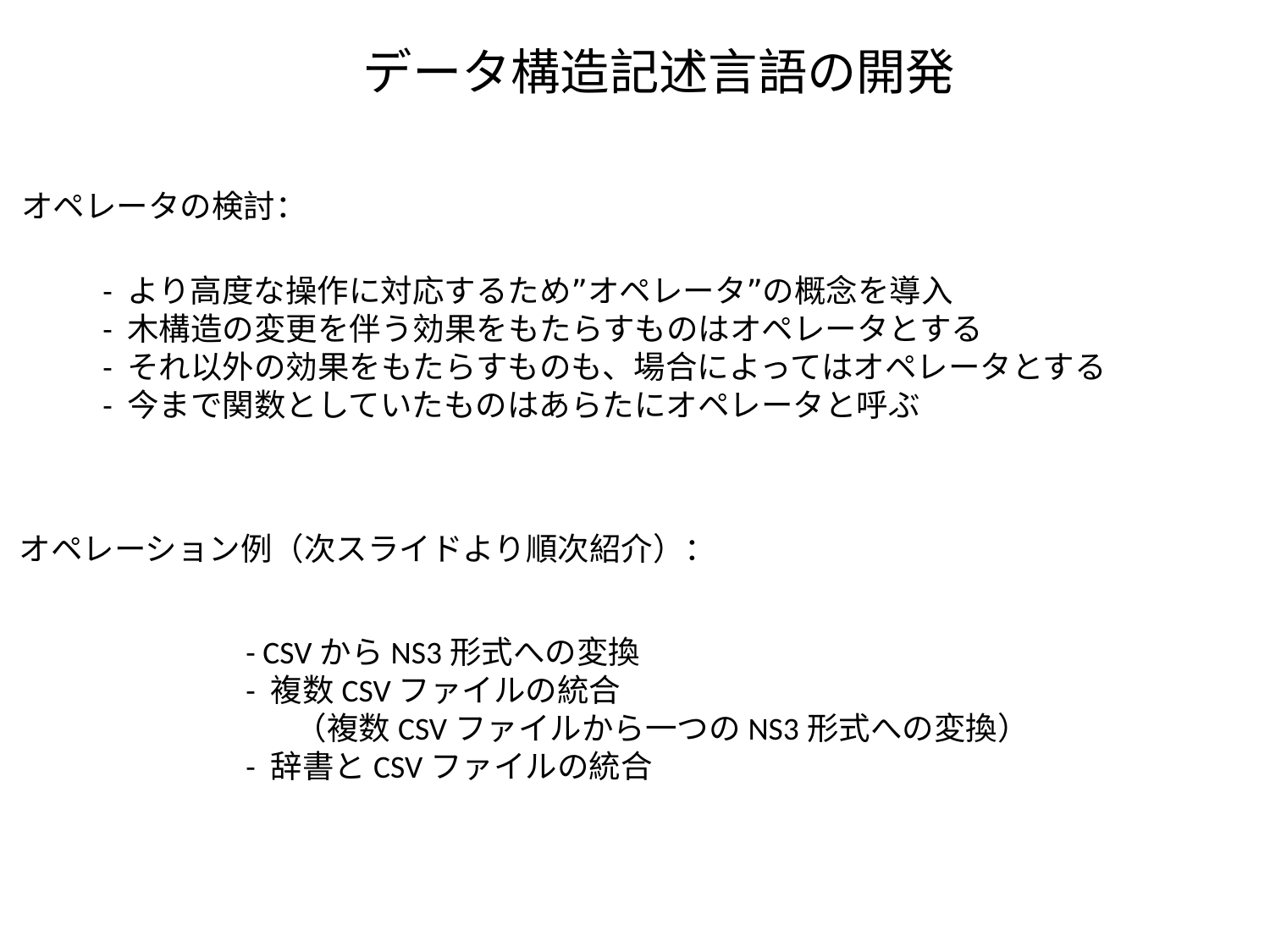

データ構造記述言語の開発
オペレータの検討：
  - より高度な操作に対応するため”オペレータ”の概念を導入
  - 木構造の変更を伴う効果をもたらすものはオペレータとする
  - それ以外の効果をもたらすものも、場合によってはオペレータとする
  - 今まで関数としていたものはあらたにオペレータと呼ぶ
オペレーション例（次スライドより順次紹介）：
  - CSVからNS3形式への変換
  - 複数CSVファイルの統合
　　（複数CSVファイルから一つのNS3形式への変換）
  - 辞書とCSVファイルの統合